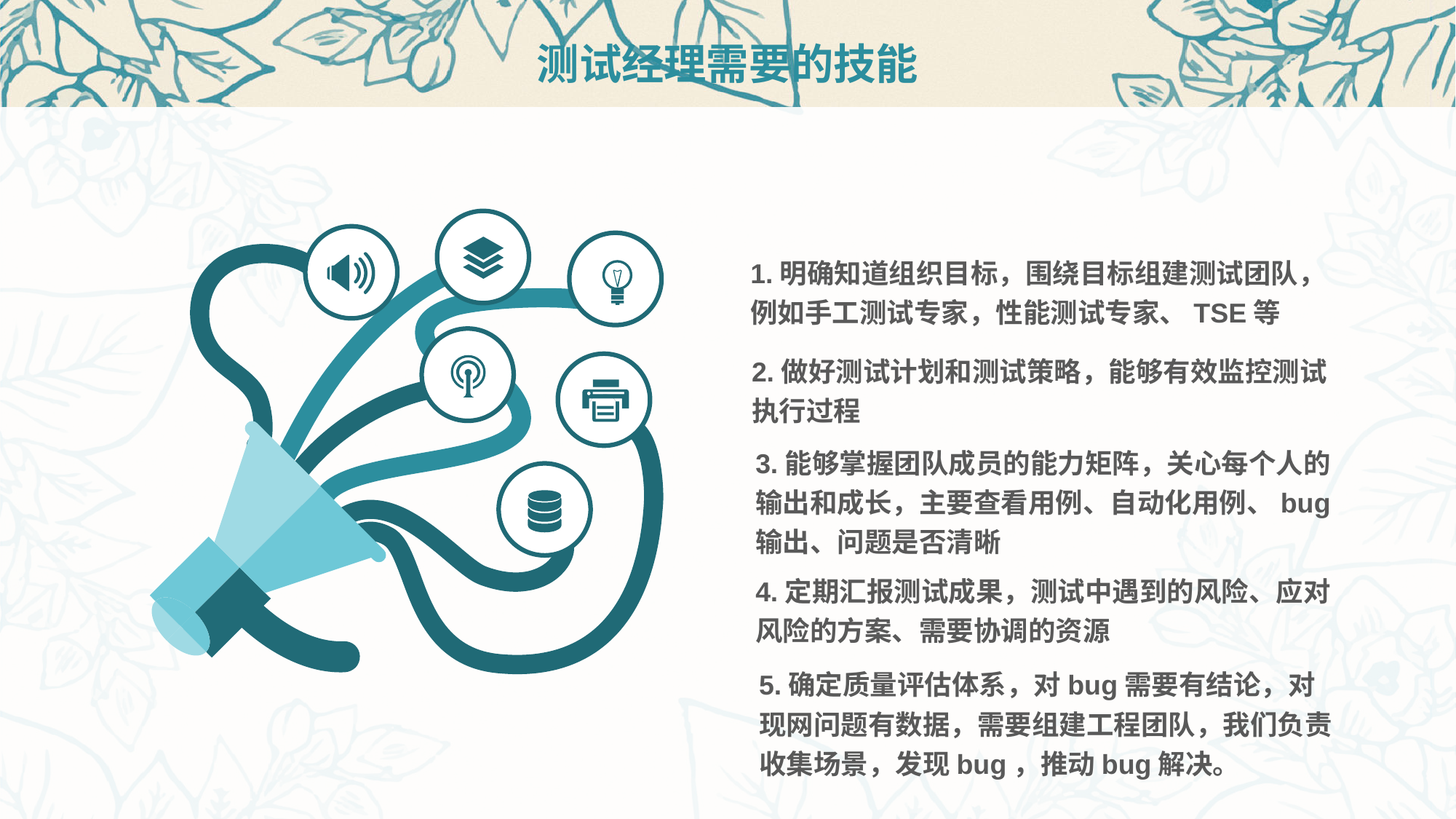

# 测试经理需要的技能

1.明确知道组织目标，围绕目标组建测试团队，例如手工测试专家，性能测试专家、TSE等
2.做好测试计划和测试策略，能够有效监控测试执行过程
3.能够掌握团队成员的能力矩阵，关心每个人的输出和成长，主要查看用例、自动化用例、bug输出、问题是否清晰
4.定期汇报测试成果，测试中遇到的风险、应对风险的方案、需要协调的资源
5.确定质量评估体系，对bug需要有结论，对现网问题有数据，需要组建工程团队，我们负责收集场景，发现bug，推动bug解决。